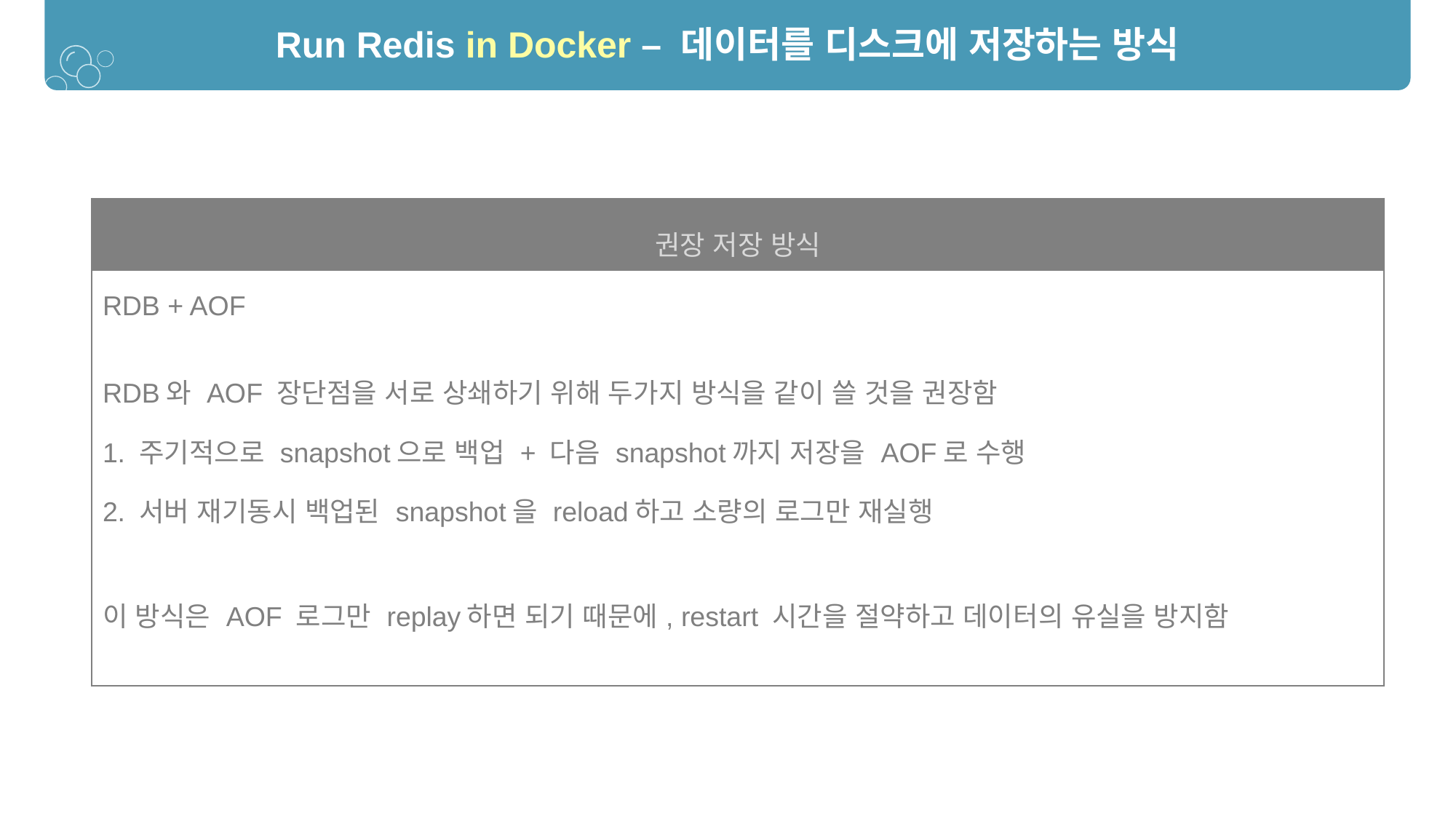

Run Redis in Docker – 데이터를 디스크에 저장하는 방식

| 권장 저장 방식 |
| --- |
| RDB + AOF RDB와 AOF 장단점을 서로 상쇄하기 위해 두가지 방식을 같이 쓸 것을 권장함 1. 주기적으로 snapshot으로 백업 + 다음 snapshot까지 저장을 AOF로 수행 2. 서버 재기동시 백업된 snapshot을 reload하고 소량의 로그만 재실행 이 방식은 AOF 로그만 replay하면 되기 때문에, restart 시간을 절약하고 데이터의 유실을 방지함 |